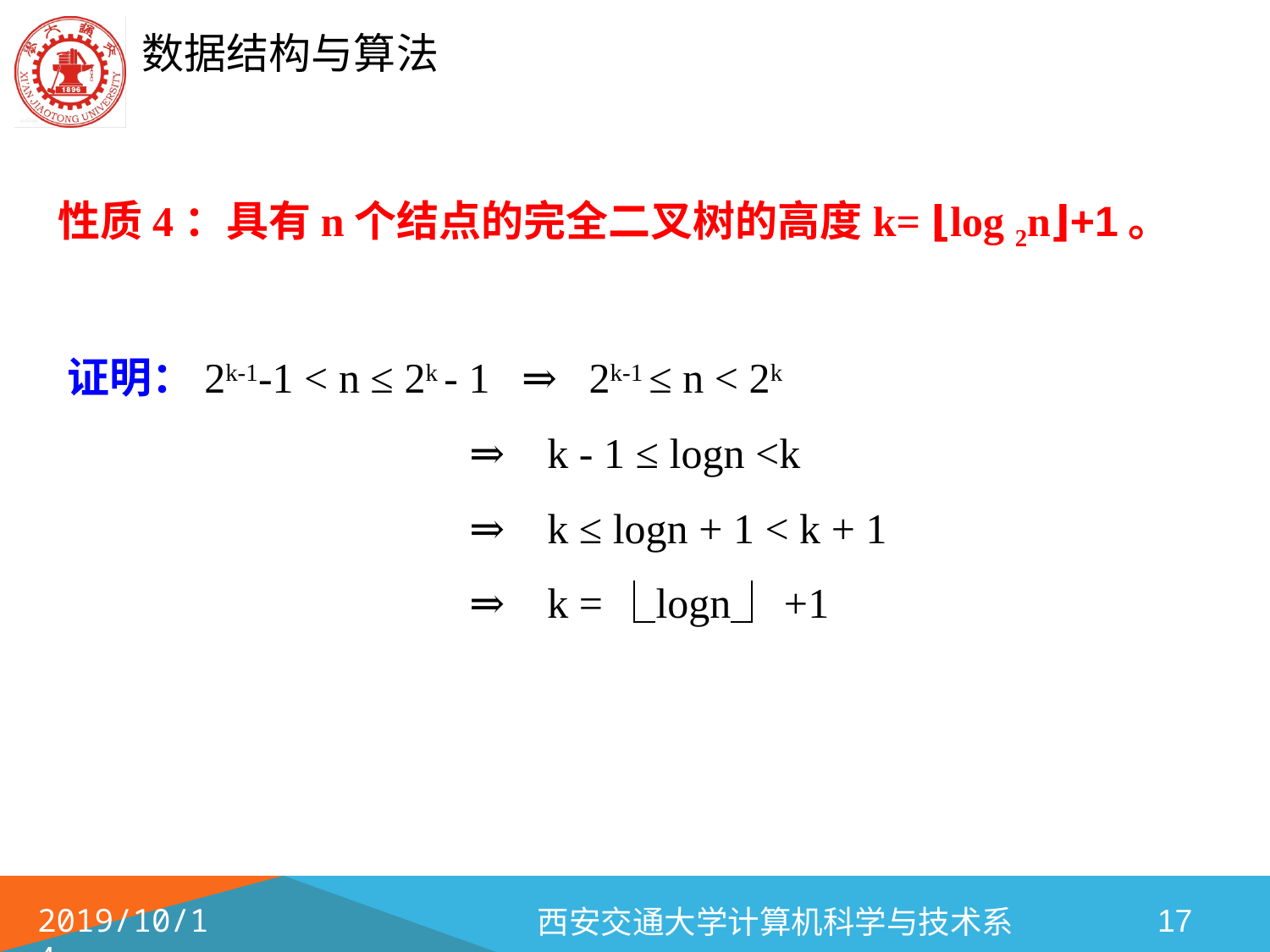

性质4：具有n个结点的完全二叉树的高度k= ⌊log 2n⌋+1。

证明：2k-1-1 < n ≤ 2k - 1   ⇒   2k-1 ≤ n < 2k
		              ⇒    k - 1 ≤ logn <k
		              ⇒    k ≤ logn + 1 < k + 1
		              ⇒    k = ⎿logn⏌ +1